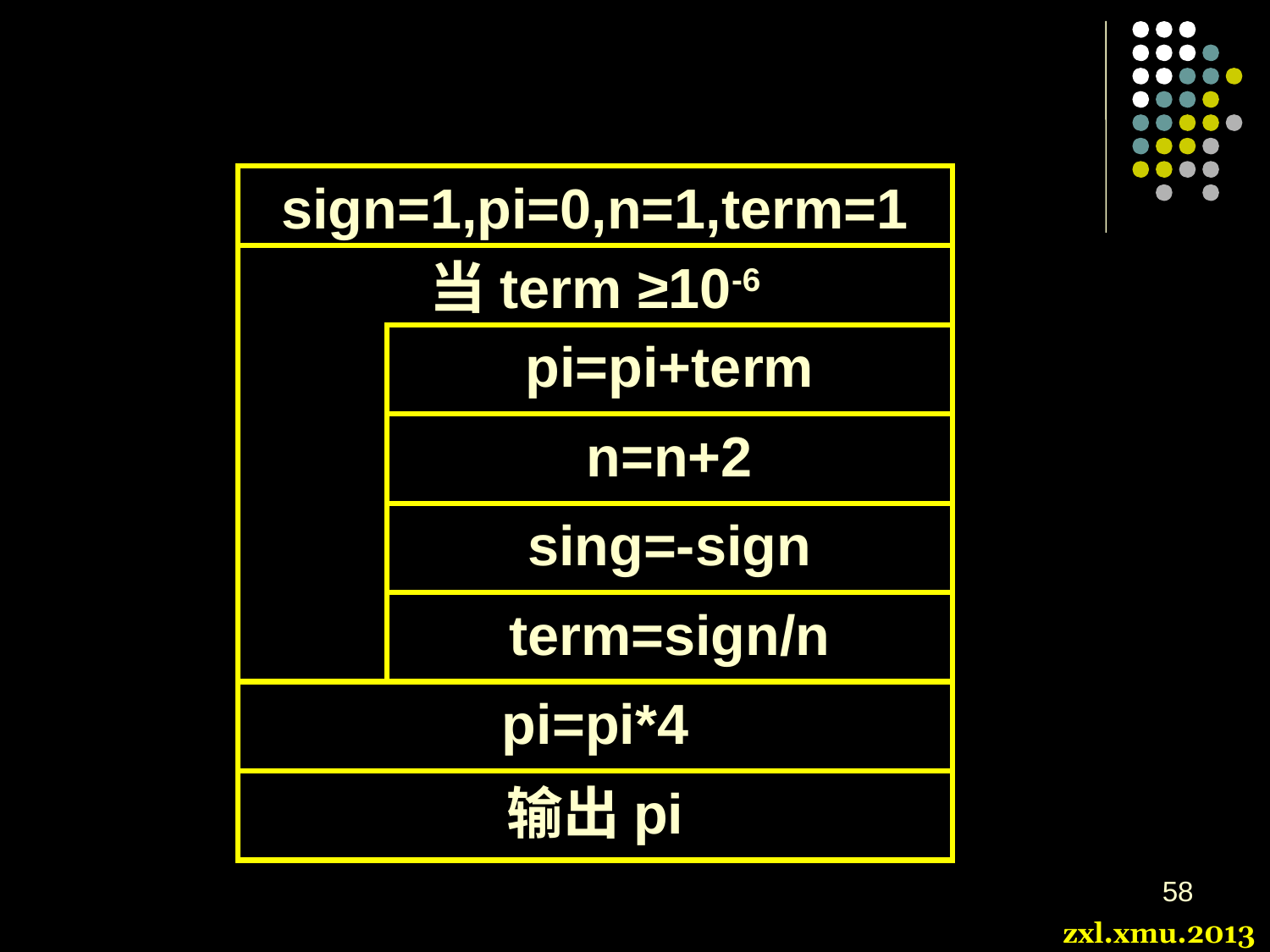

#

sign=1,pi=0,n=1,term=1
当term ≥10-6

pi=pi+term
n=n+2
sing=-sign
term=sign/n
pi=pi*4
输出pi

58